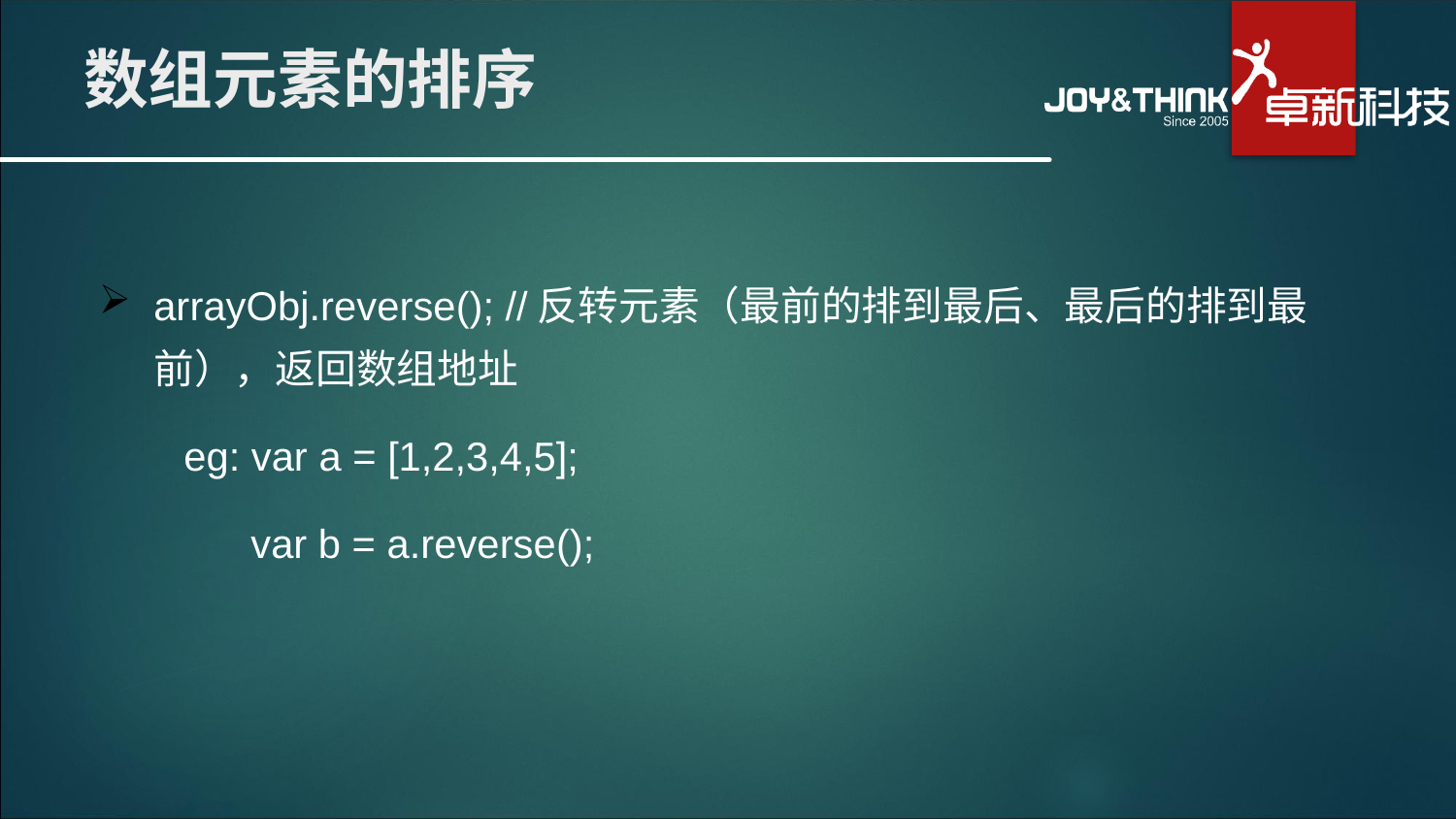

# 数组元素的排序
arrayObj.reverse(); //反转元素（最前的排到最后、最后的排到最前），返回数组地址
eg: var a = [1,2,3,4,5];
      var b = a.reverse();